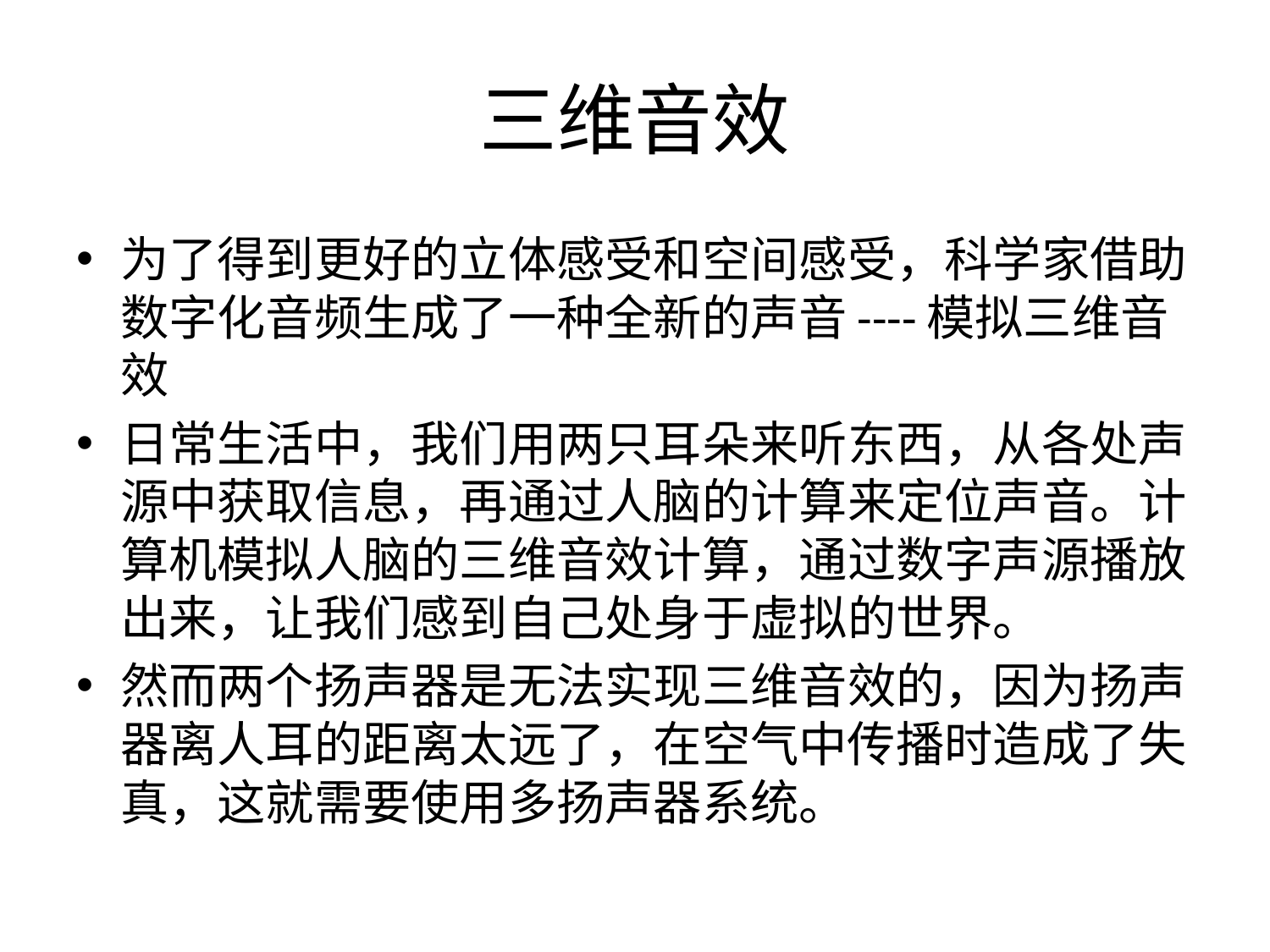

# 三维音效
为了得到更好的立体感受和空间感受，科学家借助数字化音频生成了一种全新的声音----模拟三维音效
日常生活中，我们用两只耳朵来听东西，从各处声源中获取信息，再通过人脑的计算来定位声音。计算机模拟人脑的三维音效计算，通过数字声源播放出来，让我们感到自己处身于虚拟的世界。
然而两个扬声器是无法实现三维音效的，因为扬声器离人耳的距离太远了，在空气中传播时造成了失真，这就需要使用多扬声器系统。